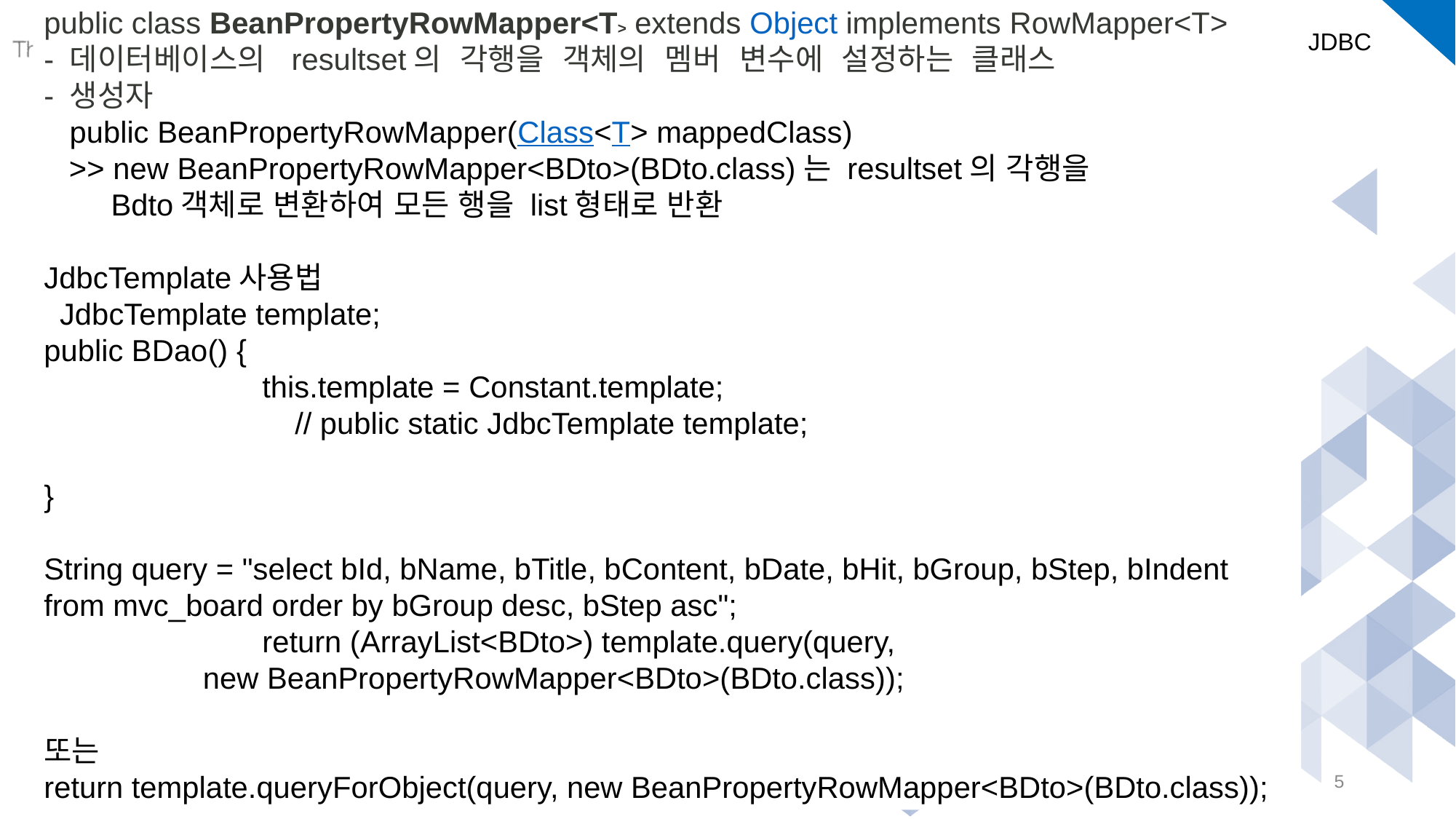

public class BeanPropertyRowMapper<T>  extends Object implements RowMapper<T>
- 데이터베이스의 resultset의 각행을 객체의 멤버 변수에 설정하는 클래스
- 생성자
 public BeanPropertyRowMapper(Class<T> mappedClass)
   >> new BeanPropertyRowMapper<BDto>(BDto.class)는 resultset의 각행을
       Bdto객체로 변환하여 모든 행을 list형태로 반환
JdbcTemplate사용법
 JdbcTemplate template;
public BDao() {
		this.template = Constant.template;
                              // public static JdbcTemplate template;

}
String query = "select bId, bName, bTitle, bContent, bDate, bHit, bGroup, bStep, bIndent
from mvc_board order by bGroup desc, bStep asc";
		return (ArrayList<BDto>) template.query(query,
                   new BeanPropertyRowMapper<BDto>(BDto.class));
또는
return template.queryForObject(query, new BeanPropertyRowMapper<BDto>(BDto.class));
5